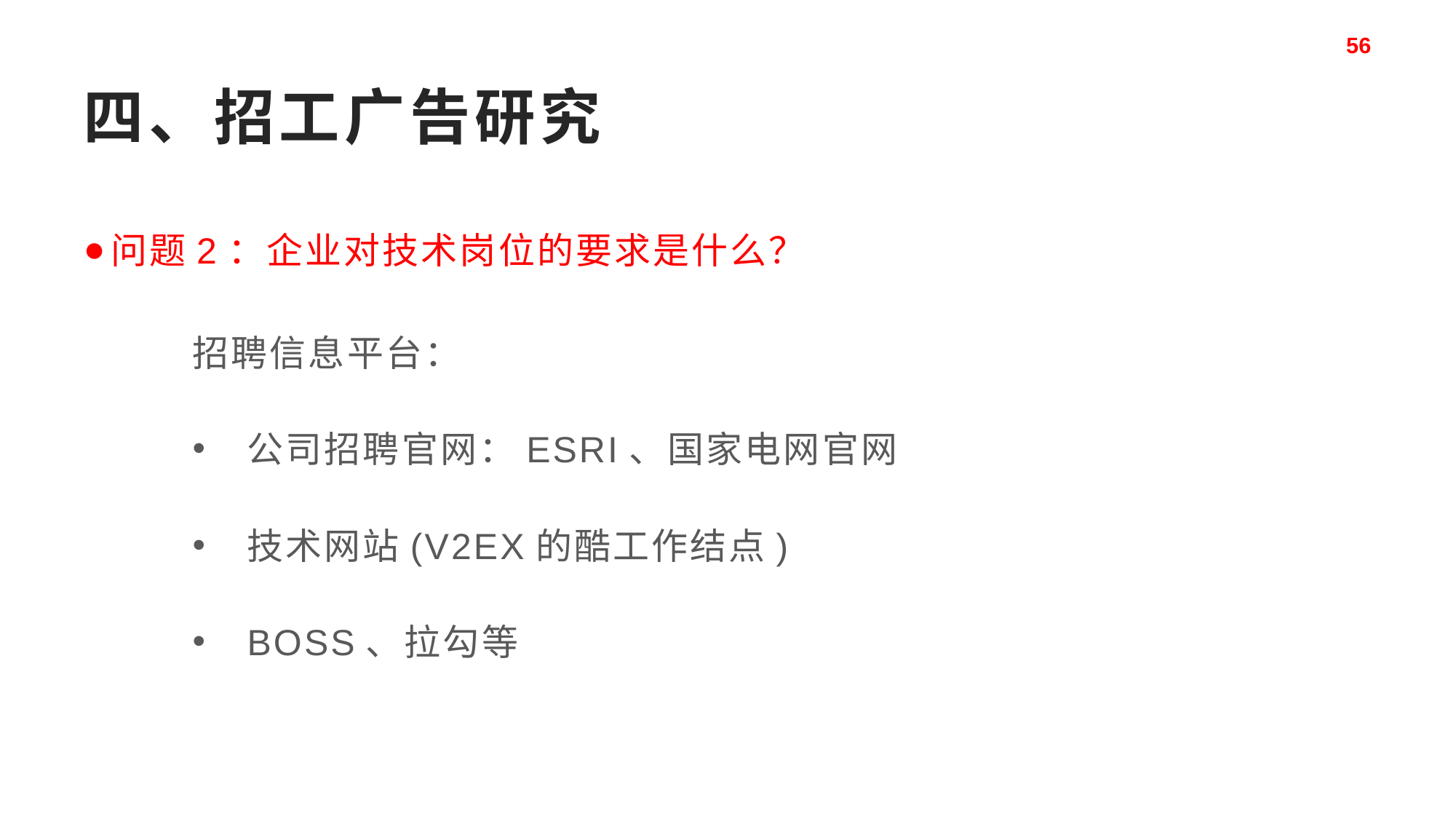

# 四、招工广告研究
问题2：企业对技术岗位的要求是什么？
招聘信息平台：
公司招聘官网：ESRI、国家电网官网
技术网站(V2EX的酷工作结点)
BOSS、拉勾等